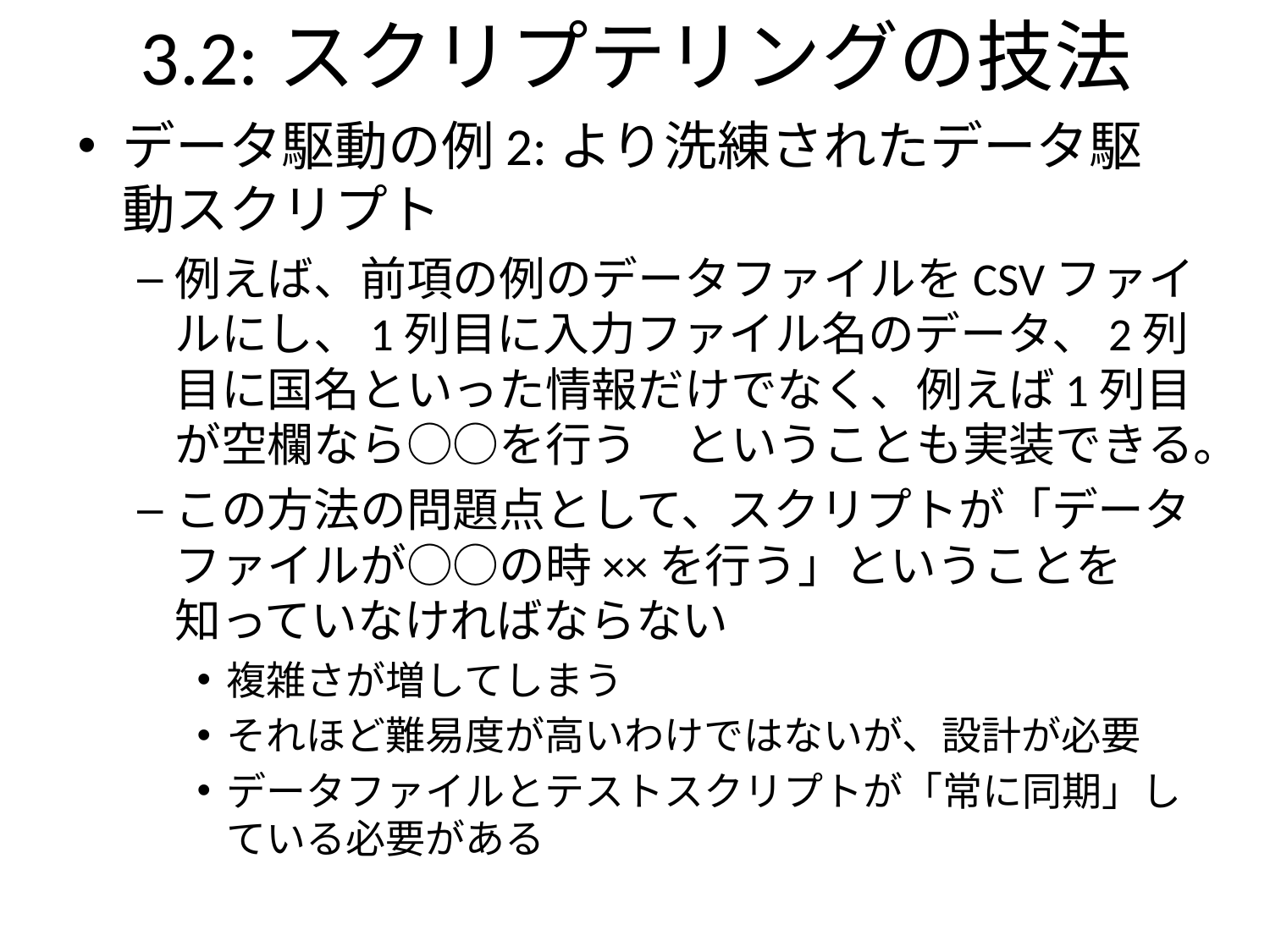

3.2:スクリプテリングの技法
データ駆動の例2:より洗練されたデータ駆動スクリプト
例えば、前項の例のデータファイルをCSVファイルにし、1列目に入力ファイル名のデータ、2列目に国名といった情報だけでなく、例えば1列目が空欄なら○○を行う　ということも実装できる。
この方法の問題点として、スクリプトが「データファイルが○○の時××を行う」ということを知っていなければならない
複雑さが増してしまう
それほど難易度が高いわけではないが、設計が必要
データファイルとテストスクリプトが「常に同期」している必要がある